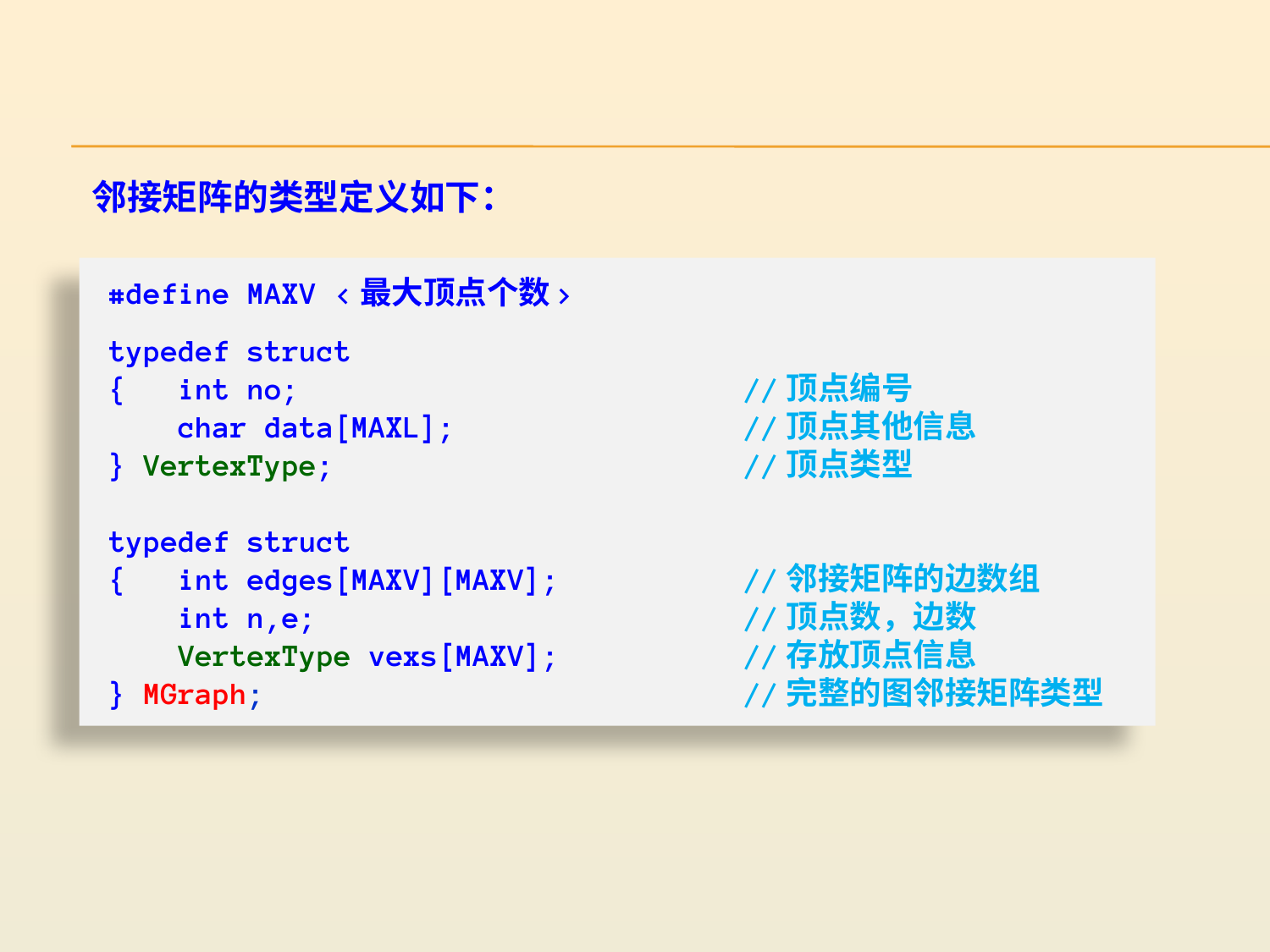

邻接矩阵的类型定义如下：
#define MAXV <最大顶点个数>
typedef struct
{   int no;				//顶点编号
    char data[MAXL];			//顶点其他信息
} VertexType;				//顶点类型
typedef struct
{   int edges[MAXV][MAXV];		//邻接矩阵的边数组
    int n,e;				//顶点数，边数
    VertexType vexs[MAXV];		//存放顶点信息
} MGraph;				//完整的图邻接矩阵类型